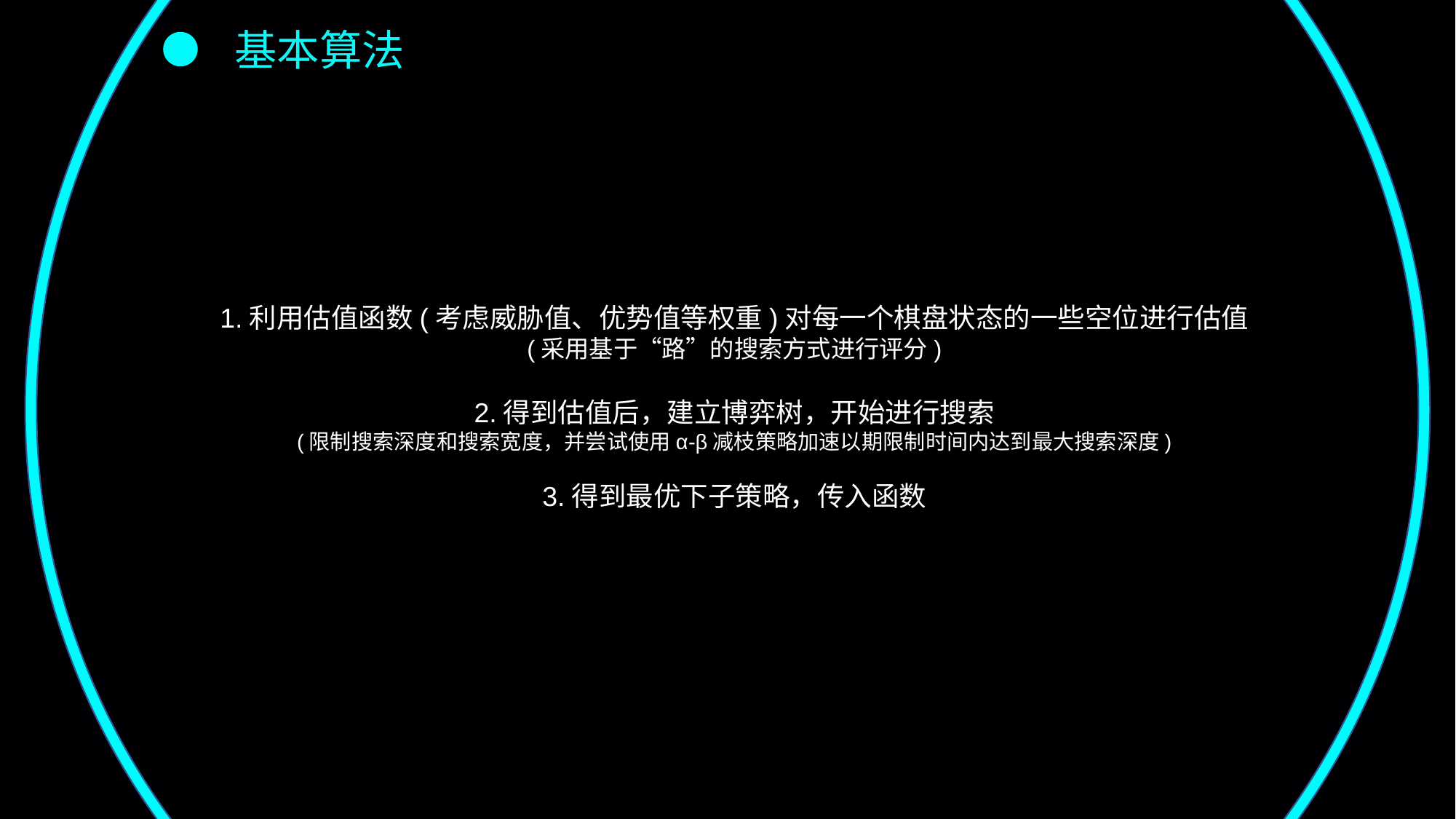

基本算法

1.利用估值函数(考虑威胁值、优势值等权重)对每一个棋盘状态的一些空位进行估值
(采用基于“路”的搜索方式进行评分)

2.得到估值后，建立博弈树，开始进行搜索
(限制搜索深度和搜索宽度，并尝试使用α-β减枝策略加速以期限制时间内达到最大搜索深度)

3.得到最优下子策略，传入函数